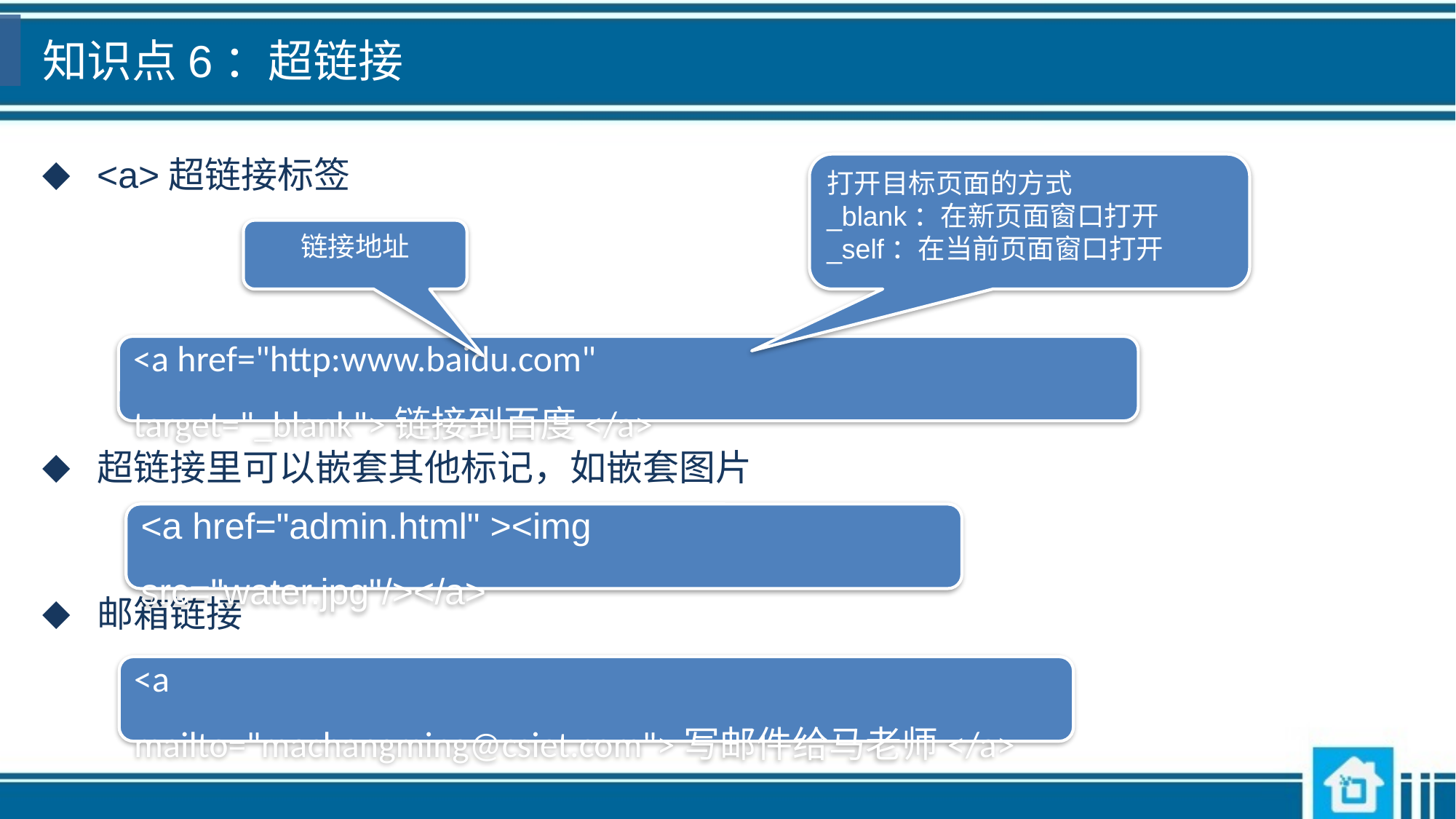

# 知识点6：超链接
<a>超链接标签

超链接里可以嵌套其他标记，如嵌套图片

邮箱链接
打开目标页面的方式
_blank：在新页面窗口打开
_self：在当前页面窗口打开
链接地址
<a href="http:www.baidu.com" target="_blank">链接到百度</a>
<a href="admin.html" ><img src="water.jpg"/></a>
<a mailto="machangming@csiet.com">写邮件给马老师</a>